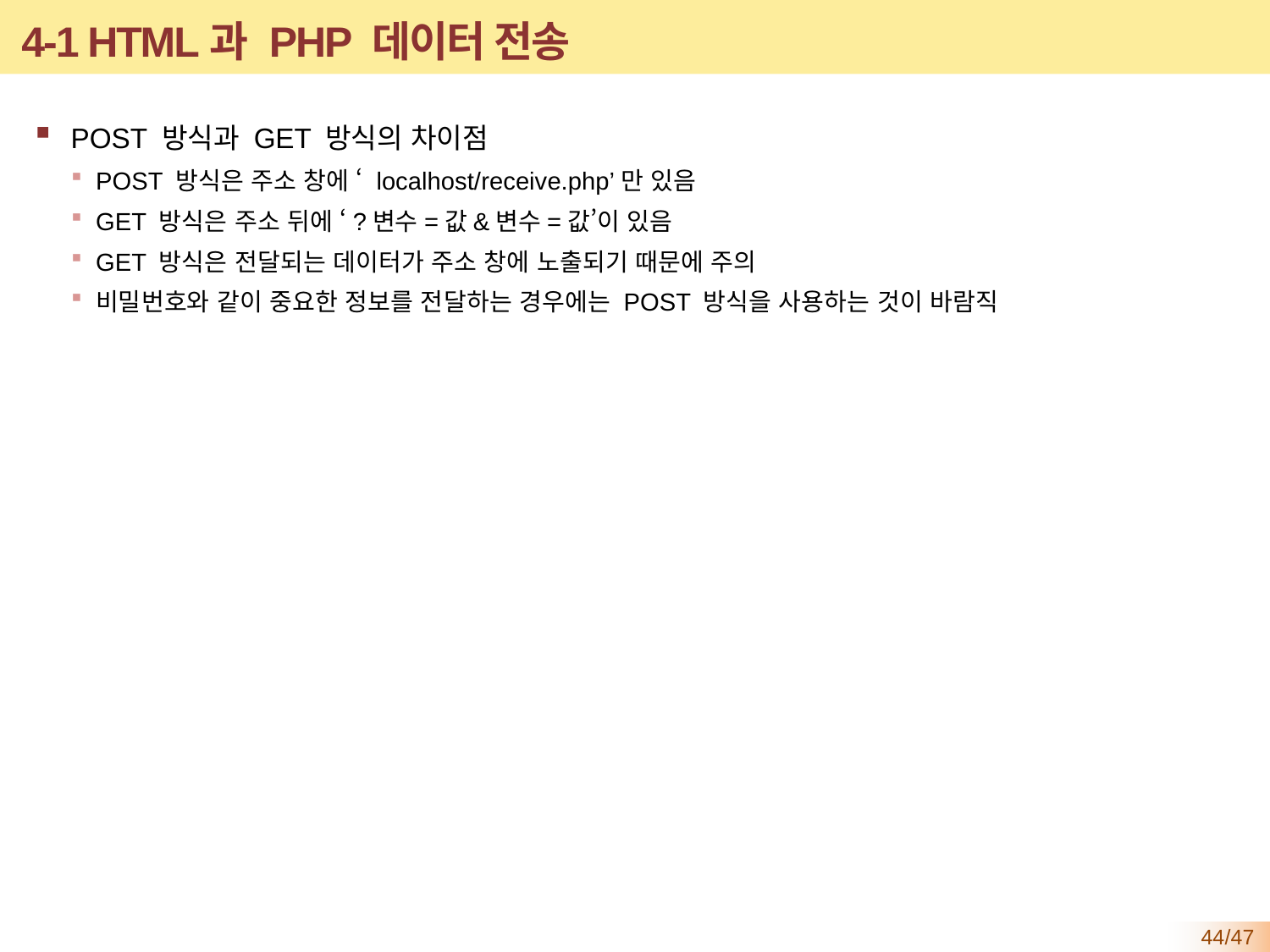

# 4-1 HTML과 PHP 데이터 전송
POST 방식과 GET 방식의 차이점
POST 방식은 주소 창에 ‘ localhost/receive.php’만 있음
GET 방식은 주소 뒤에 ‘?변수=값&변수=값’이 있음
GET 방식은 전달되는 데이터가 주소 창에 노출되기 때문에 주의
비밀번호와 같이 중요한 정보를 전달하는 경우에는 POST 방식을 사용하는 것이 바람직